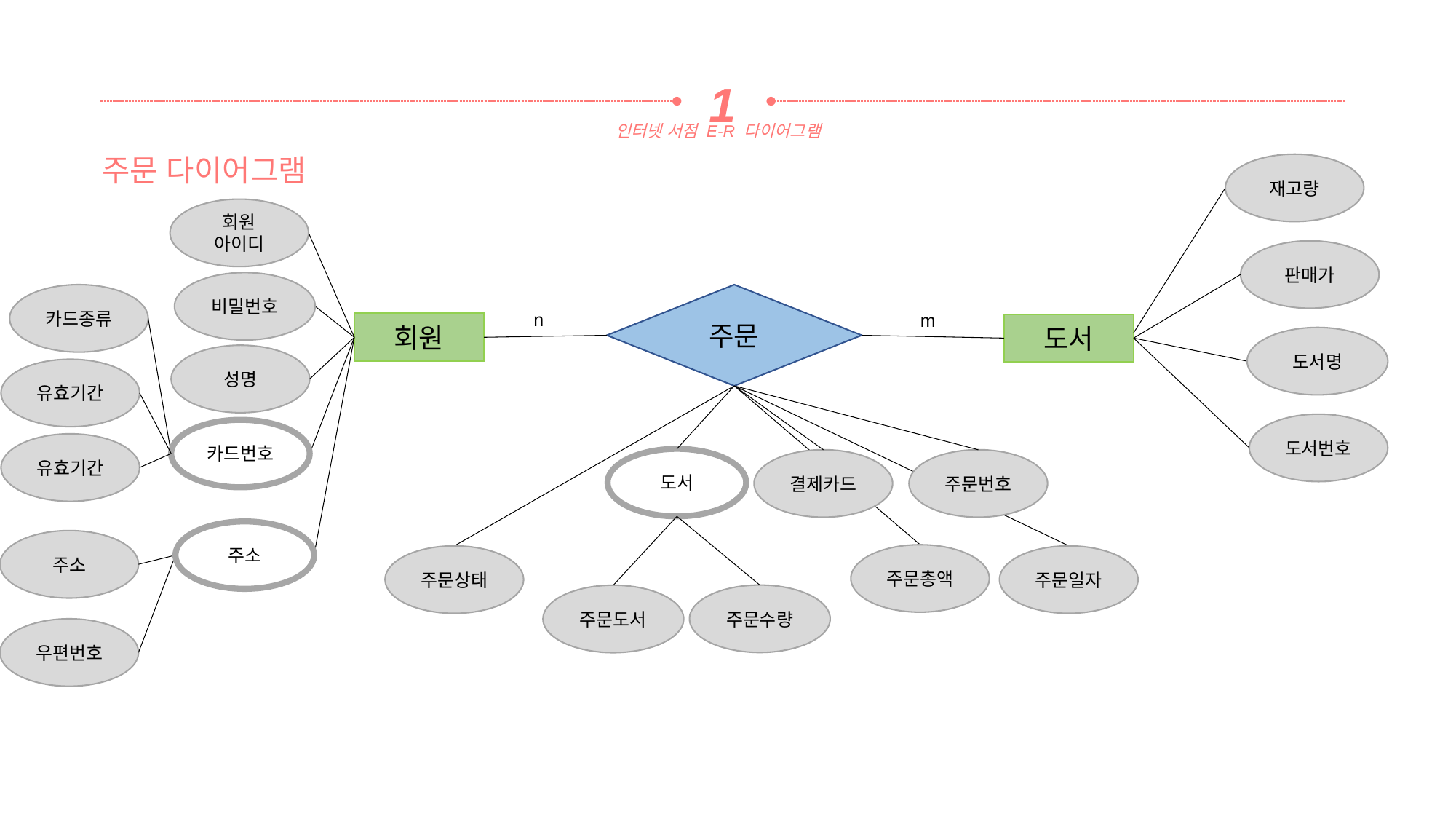

1
인터넷 서점 E-R 다이어그램
주문 다이어그램
재고량
회원
아이디
판매가
비밀번호
카드종류
주문
n
m
회원
도서
도서명
성명
유효기간
도서번호
카드번호
유효기간
도서
결제카드
주문번호
주소
주소
주문총액
주문상태
주문일자
주문수량
주문도서
우편번호